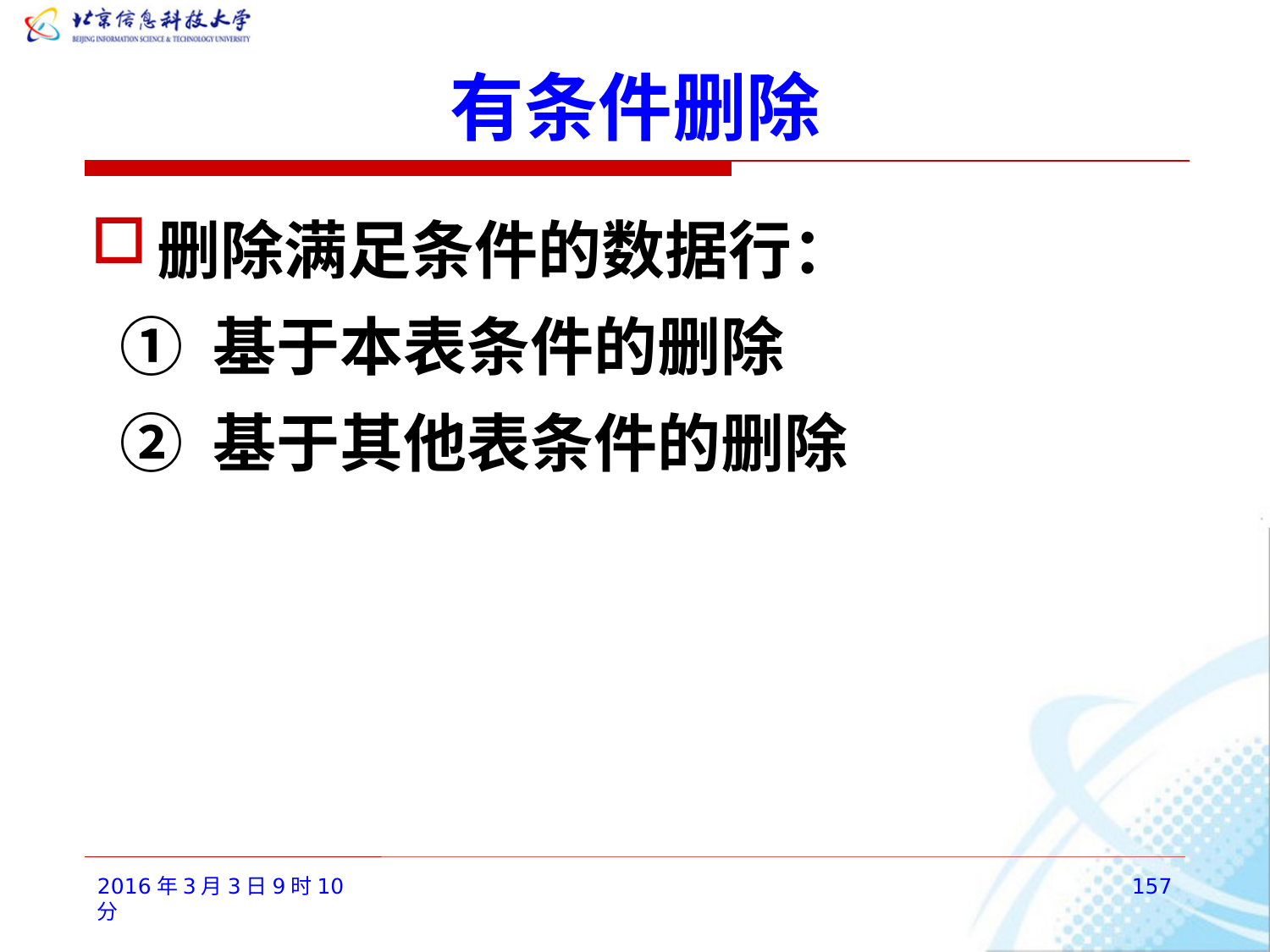

# 有条件删除
删除满足条件的数据行：
  ① 基于本表条件的删除
  ② 基于其他表条件的删除
2016年3月3日9时10分
157